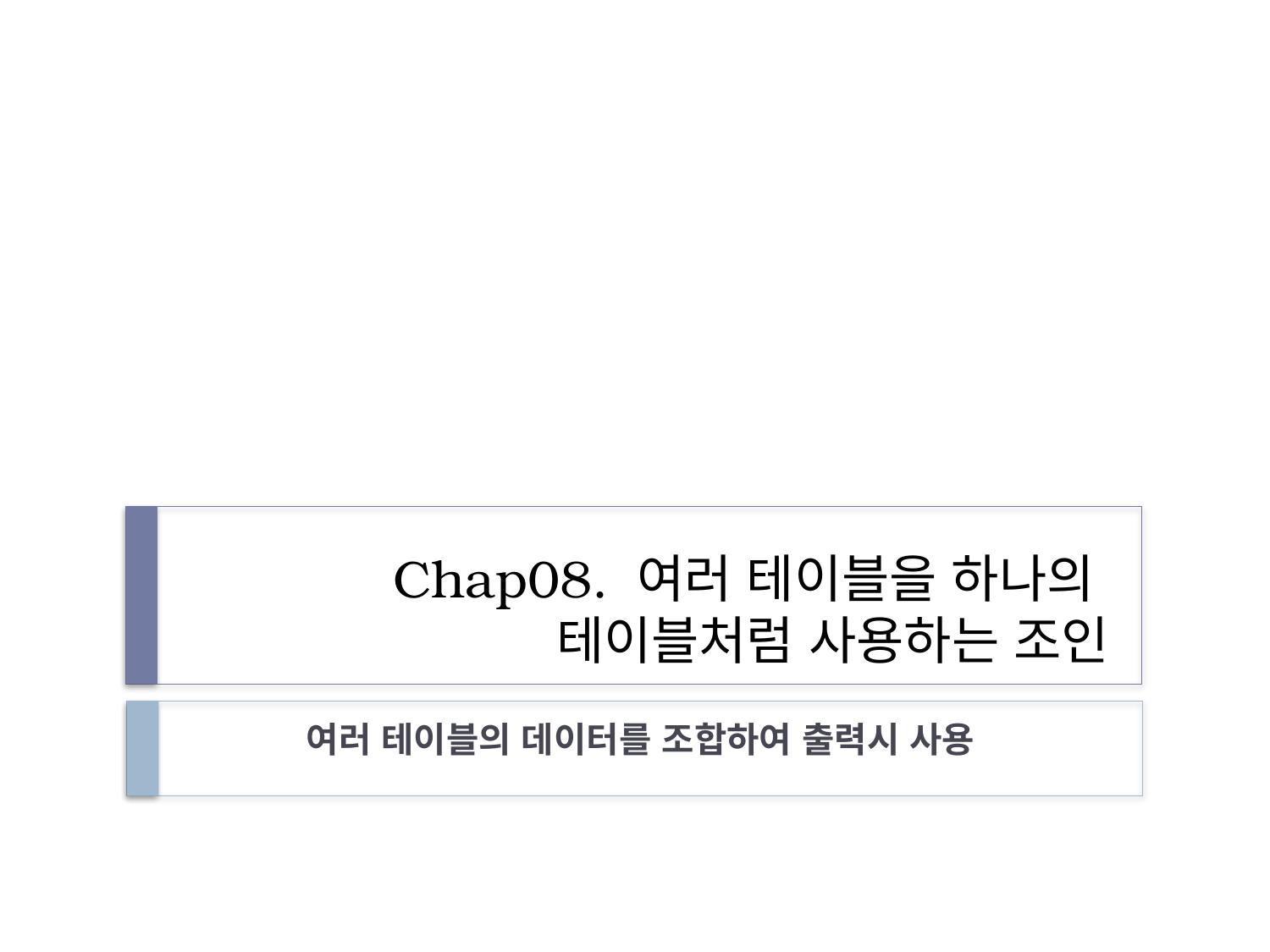

# Chap08. 여러 테이블을 하나의 테이블처럼 사용하는 조인
여러 테이블의 데이터를 조합하여 출력시 사용